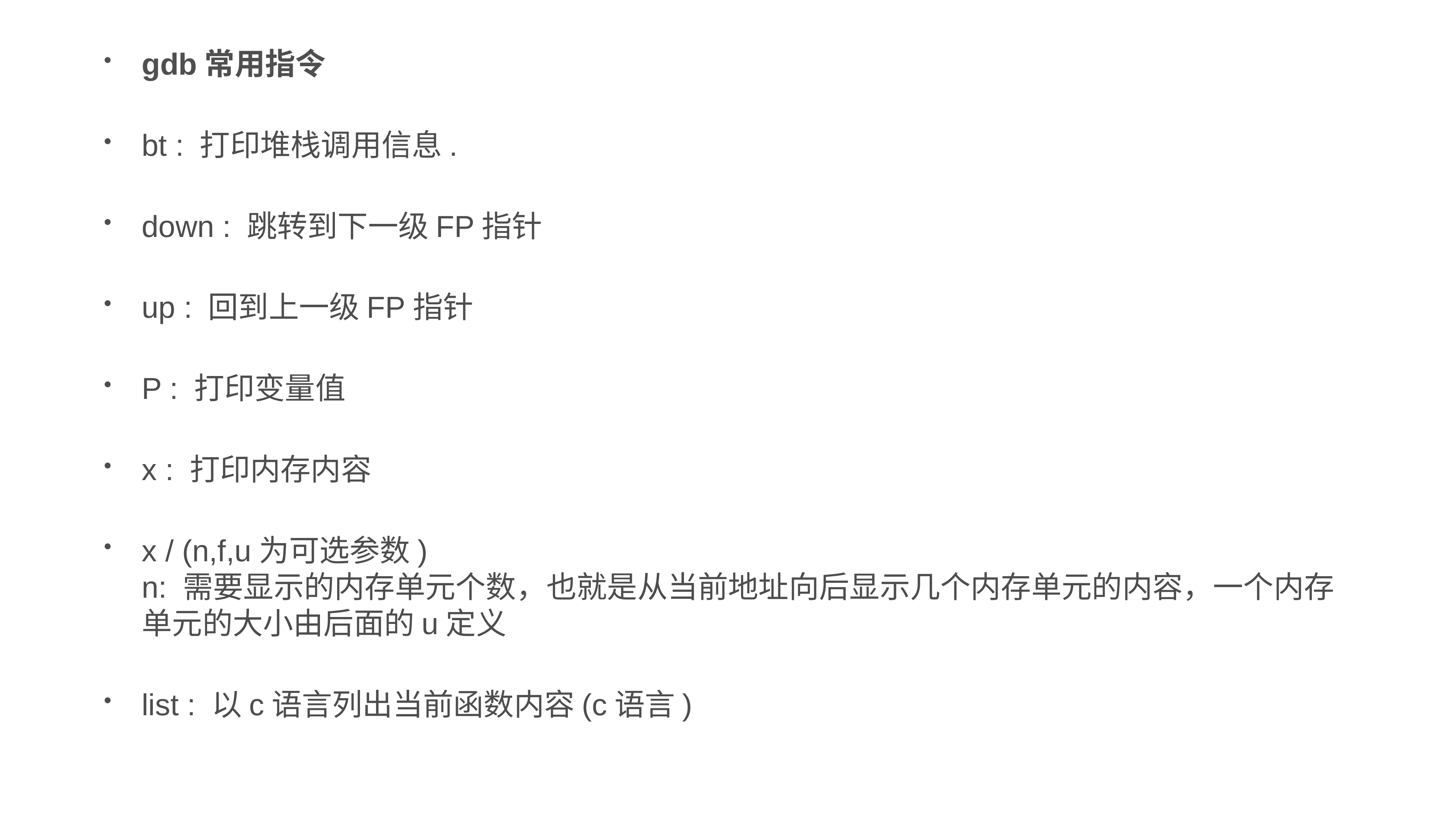

gdb常用指令
bt : 打印堆栈调用信息.
down : 跳转到下一级FP指针
up : 回到上一级FP指针
P : 打印变量值
x : 打印内存内容
x / (n,f,u为可选参数)
n: 需要显示的内存单元个数，也就是从当前地址向后显示几个内存单元的内容，一个内存单元的大小由后面的u定义
list : 以c语言列出当前函数内容(c语言)